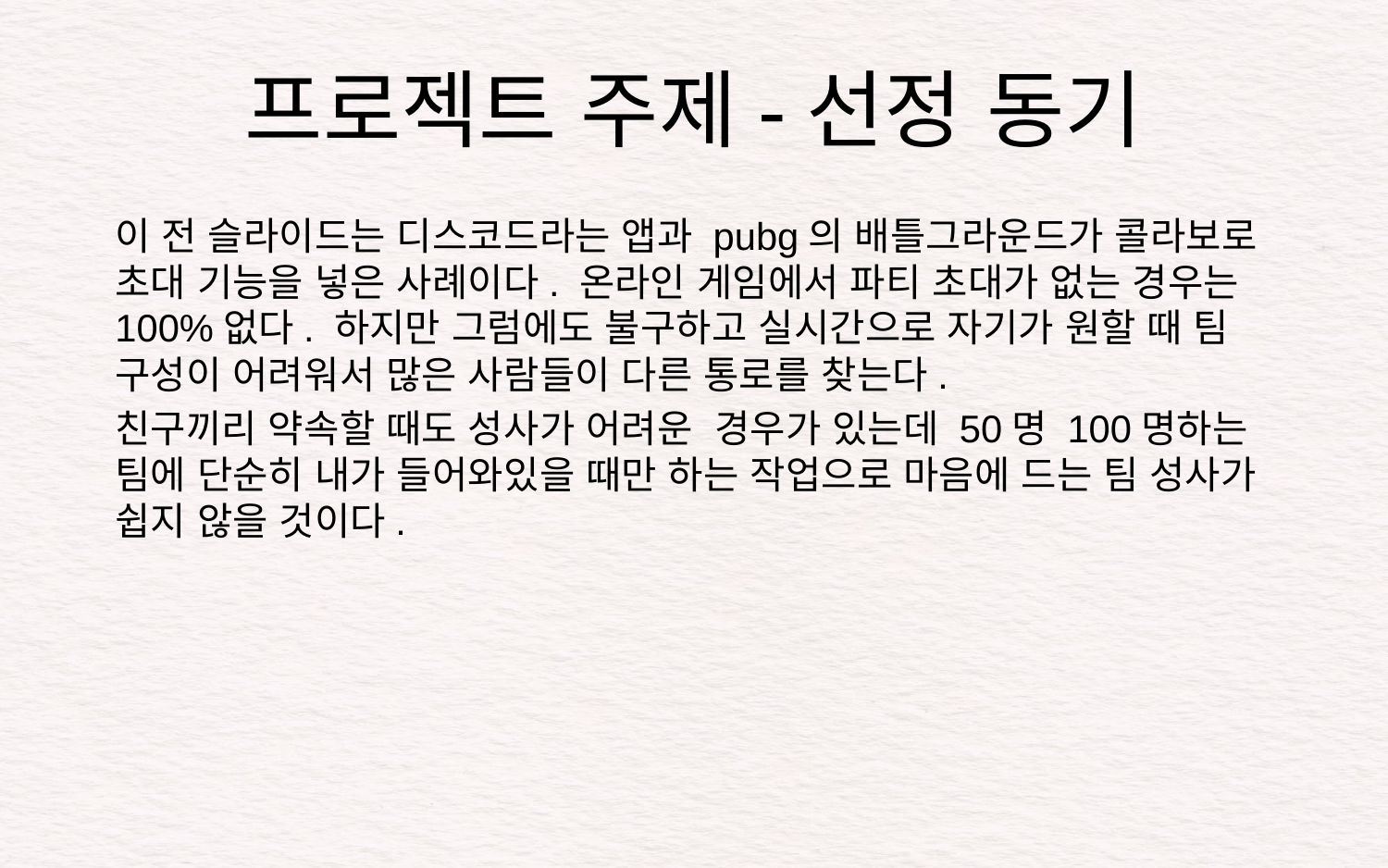

# 프로젝트 주제-선정 동기

이 전 슬라이드는 디스코드라는 앱과 pubg의 배틀그라운드가 콜라보로 초대 기능을 넣은 사례이다. 온라인 게임에서 파티 초대가 없는 경우는 100%없다. 하지만 그럼에도 불구하고 실시간으로 자기가 원할 때 팀 구성이 어려워서 많은 사람들이 다른 통로를 찾는다.
친구끼리 약속할 때도 성사가 어려운  경우가 있는데 50명 100명하는 팀에 단순히 내가 들어와있을 때만 하는 작업으로 마음에 드는 팀 성사가 쉽지 않을 것이다.